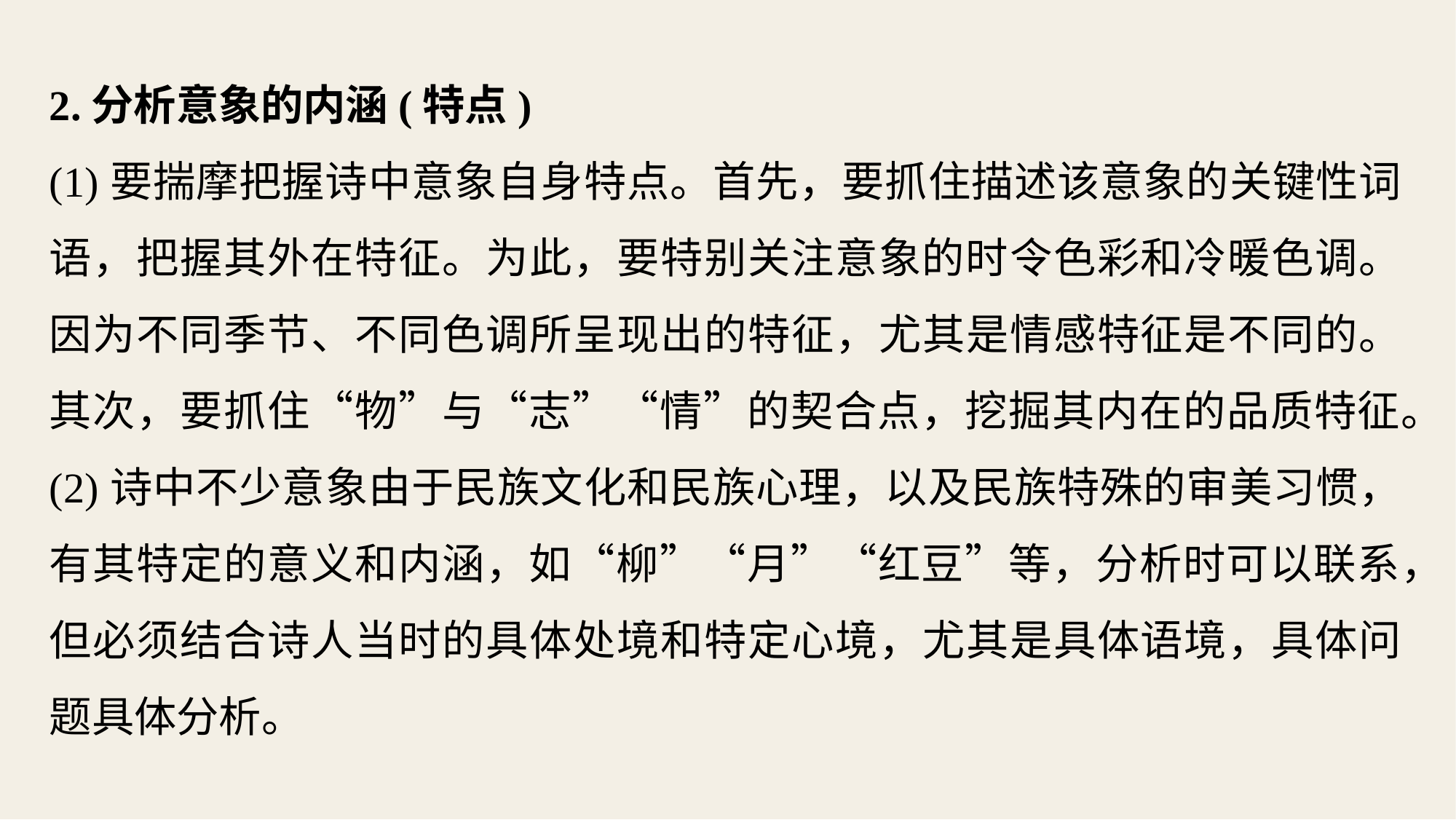

2.分析意象的内涵(特点)
(1)要揣摩把握诗中意象自身特点。首先，要抓住描述该意象的关键性词语，把握其外在特征。为此，要特别关注意象的时令色彩和冷暖色调。因为不同季节、不同色调所呈现出的特征，尤其是情感特征是不同的。其次，要抓住“物”与“志”“情”的契合点，挖掘其内在的品质特征。
(2)诗中不少意象由于民族文化和民族心理，以及民族特殊的审美习惯，有其特定的意义和内涵，如“柳”“月”“红豆”等，分析时可以联系，但必须结合诗人当时的具体处境和特定心境，尤其是具体语境，具体问题具体分析。